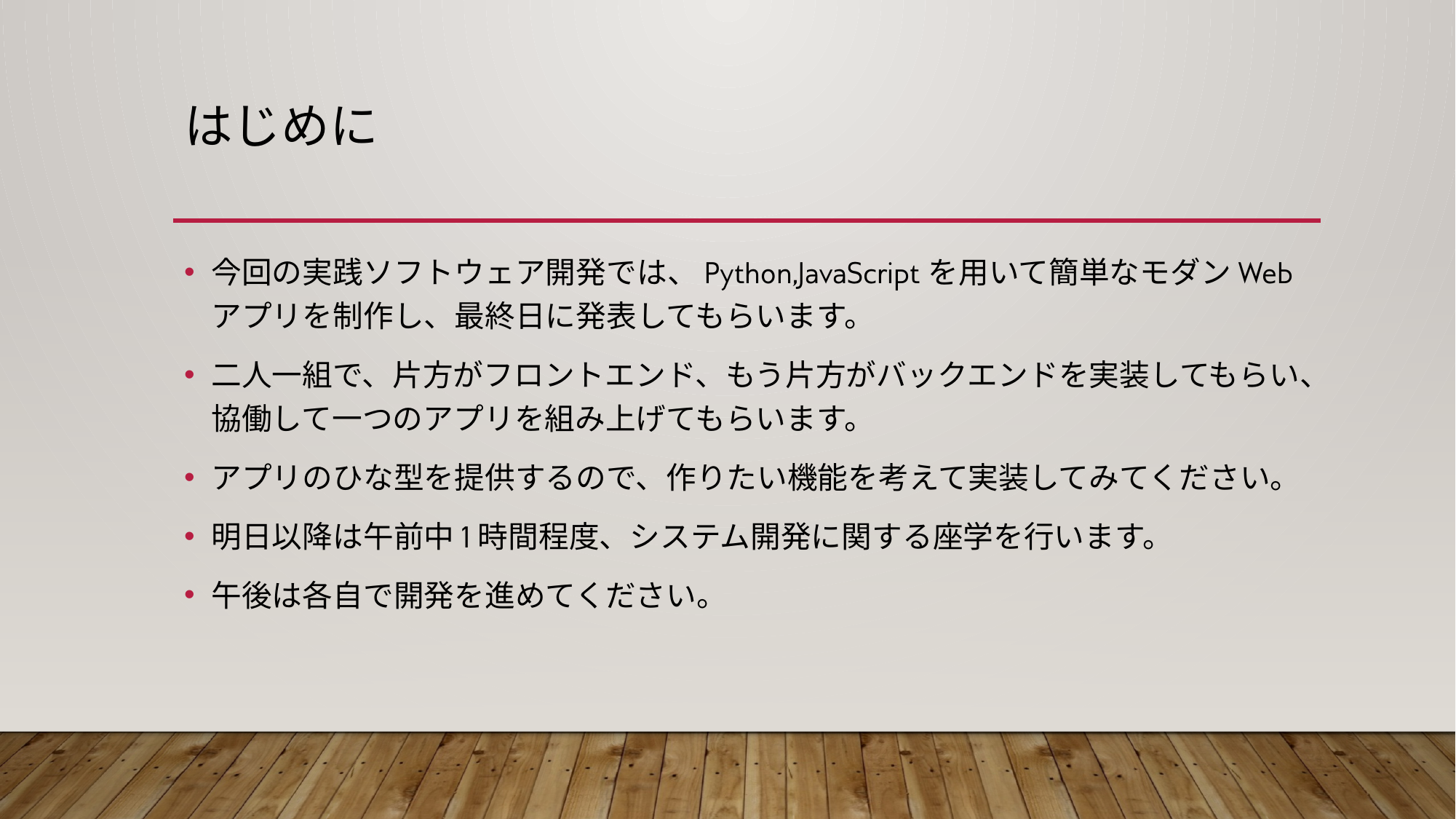

# はじめに
今回の実践ソフトウェア開発では、Python,JavaScriptを用いて簡単なモダンWebアプリを制作し、最終日に発表してもらいます。
二人一組で、片方がフロントエンド、もう片方がバックエンドを実装してもらい、協働して一つのアプリを組み上げてもらいます。
アプリのひな型を提供するので、作りたい機能を考えて実装してみてください。
明日以降は午前中1時間程度、システム開発に関する座学を行います。
午後は各自で開発を進めてください。